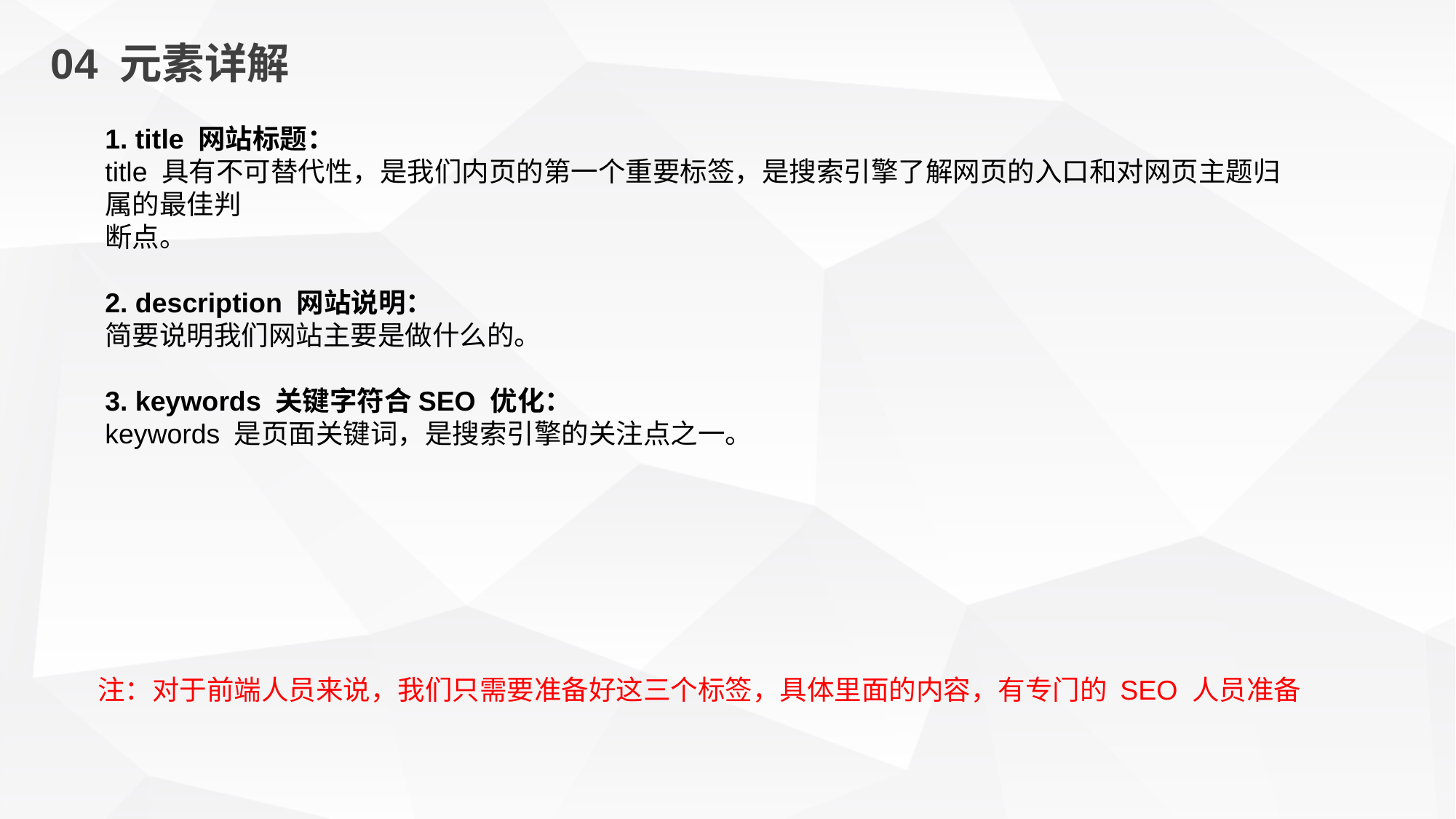

04 元素详解
1. title 网站标题：
title 具有不可替代性，是我们内页的第一个重要标签，是搜索引擎了解网页的入口和对网页主题归属的最佳判
断点。

2. description 网站说明：
简要说明我们网站主要是做什么的。

3. keywords 关键字符合SEO 优化：
keywords 是页面关键词，是搜索引擎的关注点之一。
注：对于前端人员来说，我们只需要准备好这三个标签，具体里面的内容，有专门的 SEO 人员准备